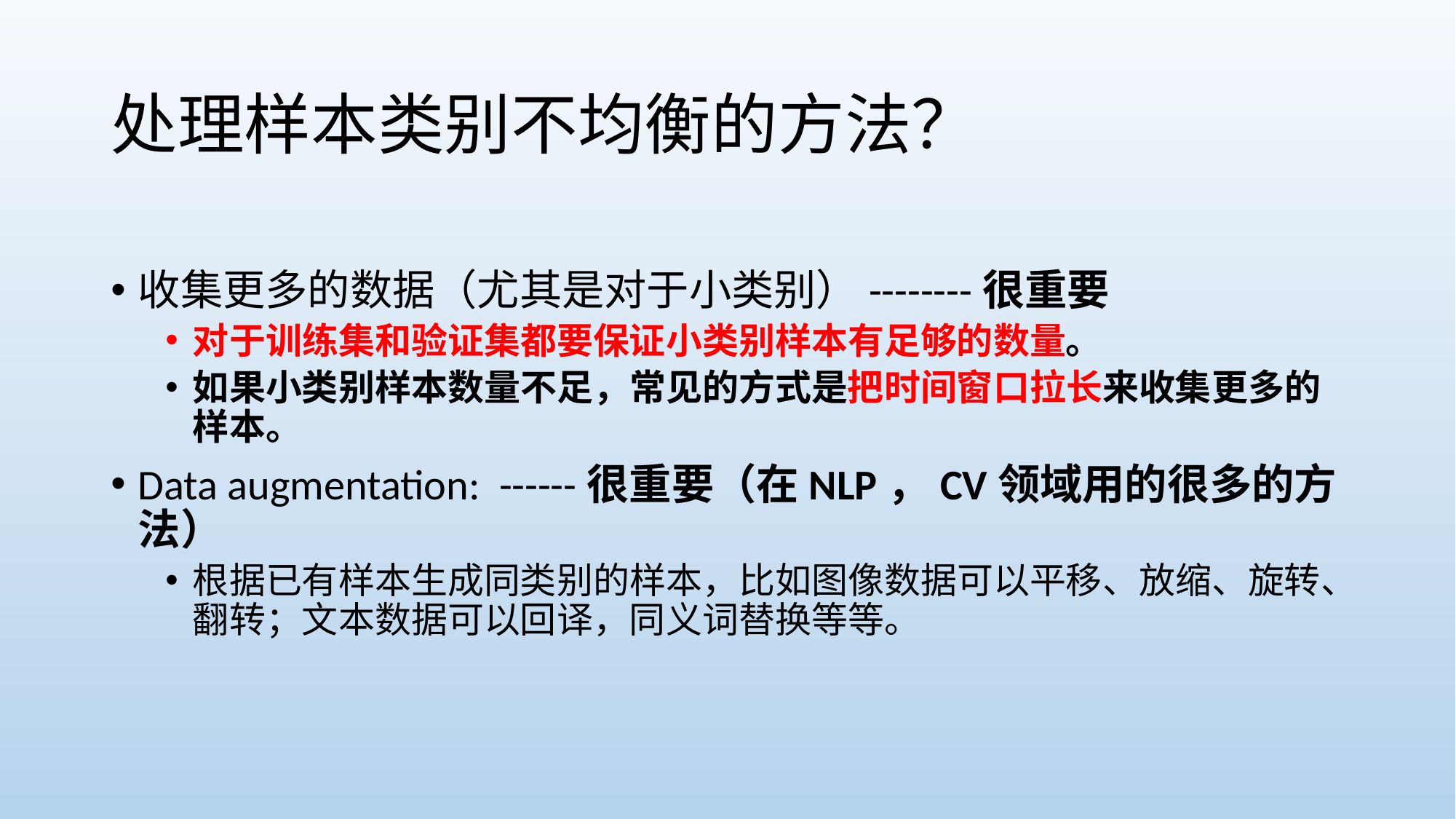

# 处理样本类别不均衡的方法？
收集更多的数据（尤其是对于小类别）--------很重要
对于训练集和验证集都要保证小类别样本有足够的数量。
如果小类别样本数量不足，常见的方式是把时间窗口拉长来收集更多的样本。
Data augmentation:  ------很重要（在NLP，CV领域用的很多的方法）
根据已有样本生成同类别的样本，比如图像数据可以平移、放缩、旋转、翻转；文本数据可以回译，同义词替换等等。